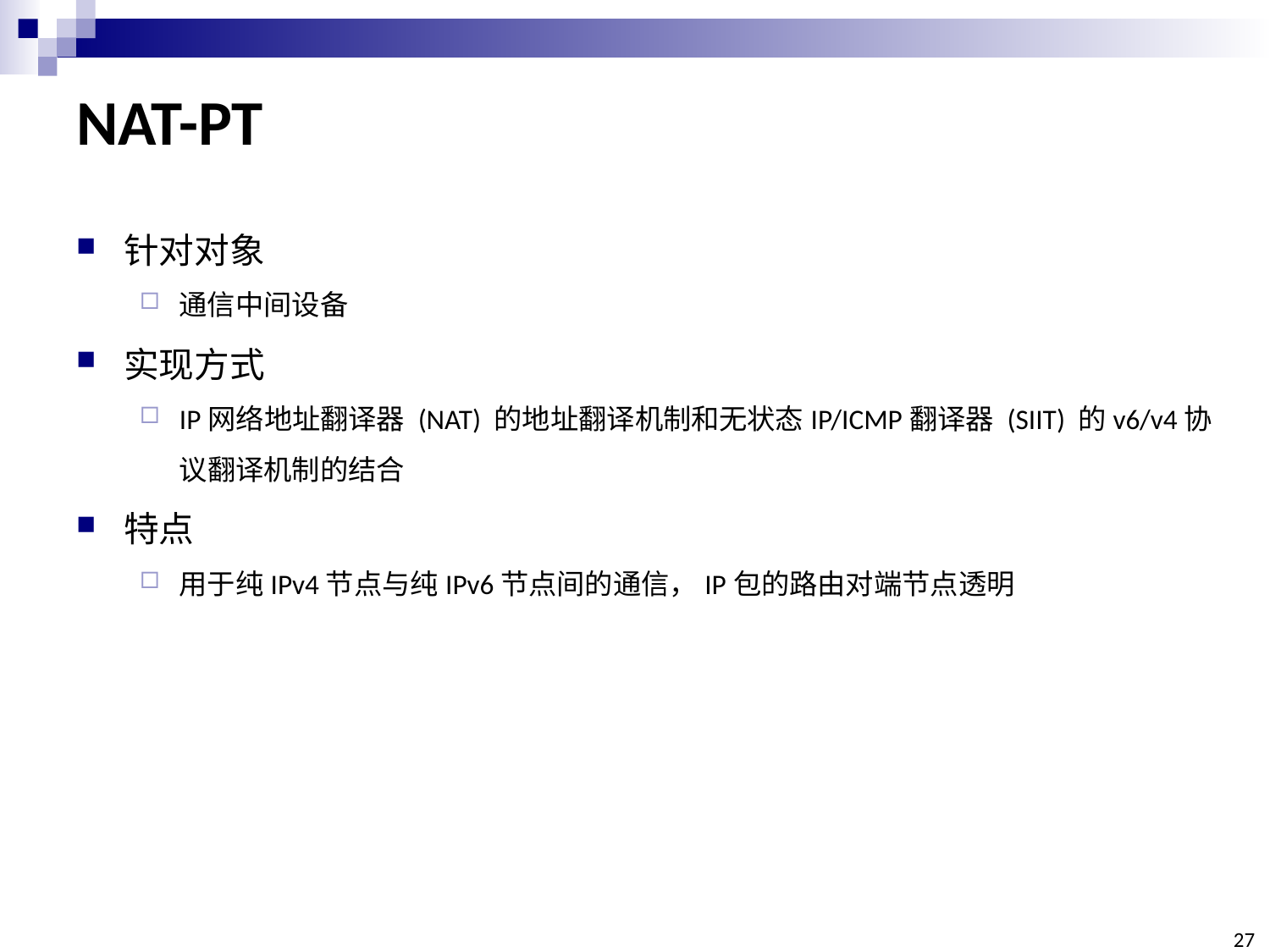

# NAT-PT
针对对象
通信中间设备
实现方式
IP网络地址翻译器 (NAT) 的地址翻译机制和无状态IP/ICMP翻译器 (SIIT) 的v6/v4协议翻译机制的结合
特点
用于纯IPv4节点与纯IPv6节点间的通信，IP包的路由对端节点透明
27